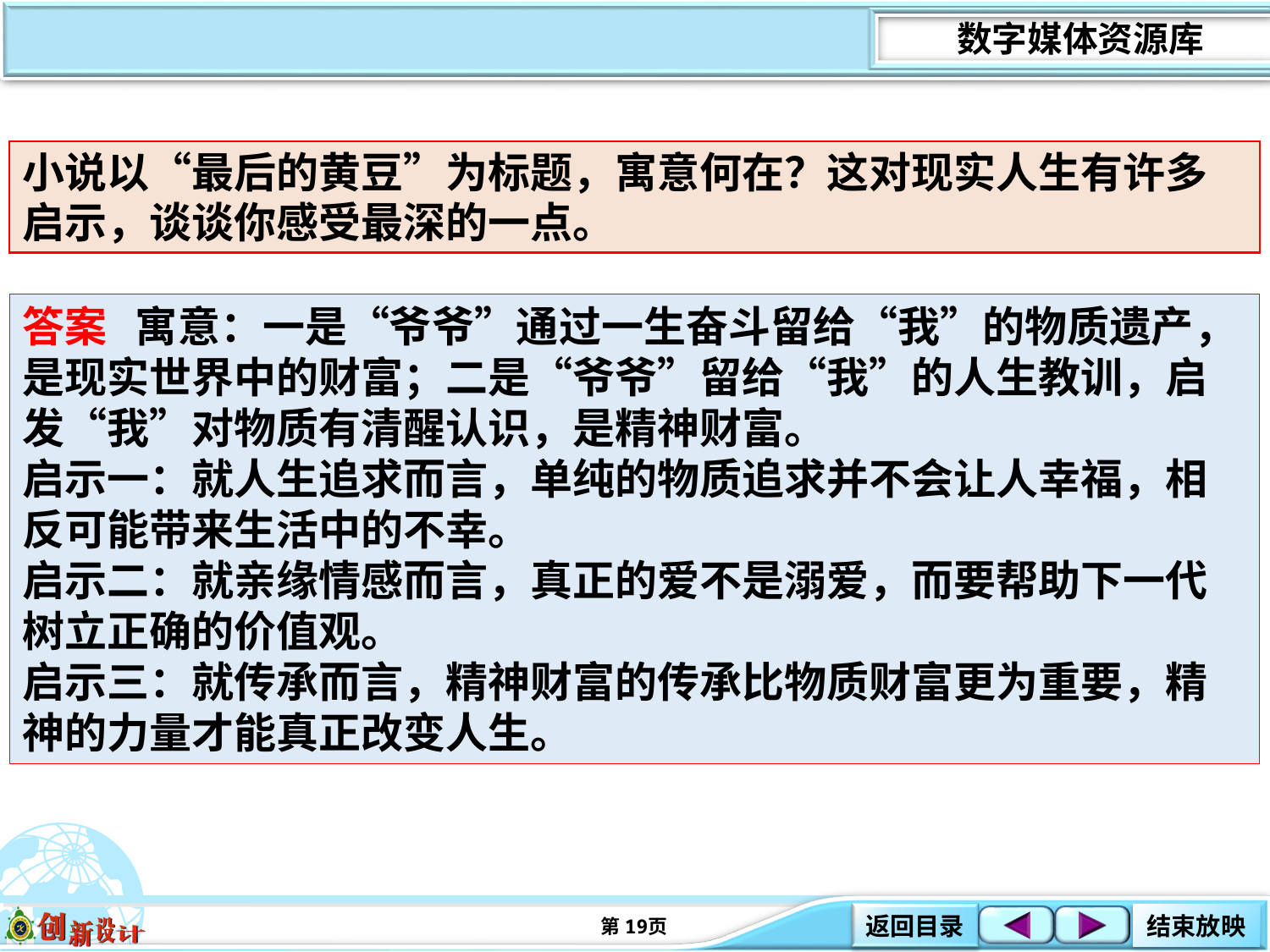

小说以“最后的黄豆”为标题，寓意何在？这对现实人生有许多启示，谈谈你感受最深的一点。
答案   寓意：一是“爷爷”通过一生奋斗留给“我”的物质遗产，是现实世界中的财富；二是“爷爷”留给“我”的人生教训，启发“我”对物质有清醒认识，是精神财富。
启示一：就人生追求而言，单纯的物质追求并不会让人幸福，相反可能带来生活中的不幸。
启示二：就亲缘情感而言，真正的爱不是溺爱，而要帮助下一代树立正确的价值观。
启示三：就传承而言，精神财富的传承比物质财富更为重要，精神的力量才能真正改变人生。